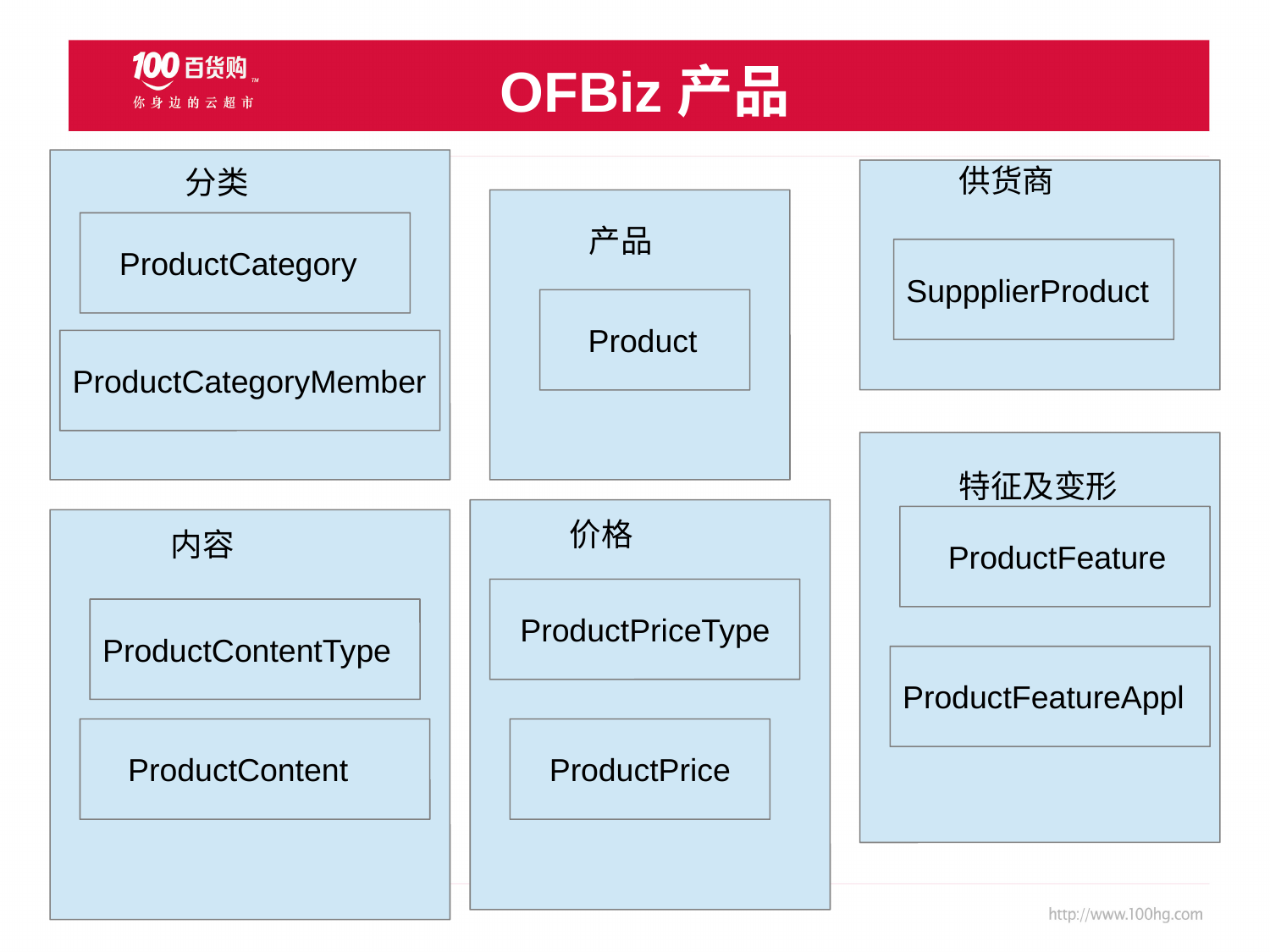

OFBiz产品
                分类

           供货商

           产品

   ProductCategory

SuppplierProduct

    Product

ProductCategoryMember

           特征及变形

           价格

    ProductFeature

              内容

  ProductPriceType

ProductContentType

    ProductFeatureAppl

    ProductContent
   ProductPrice